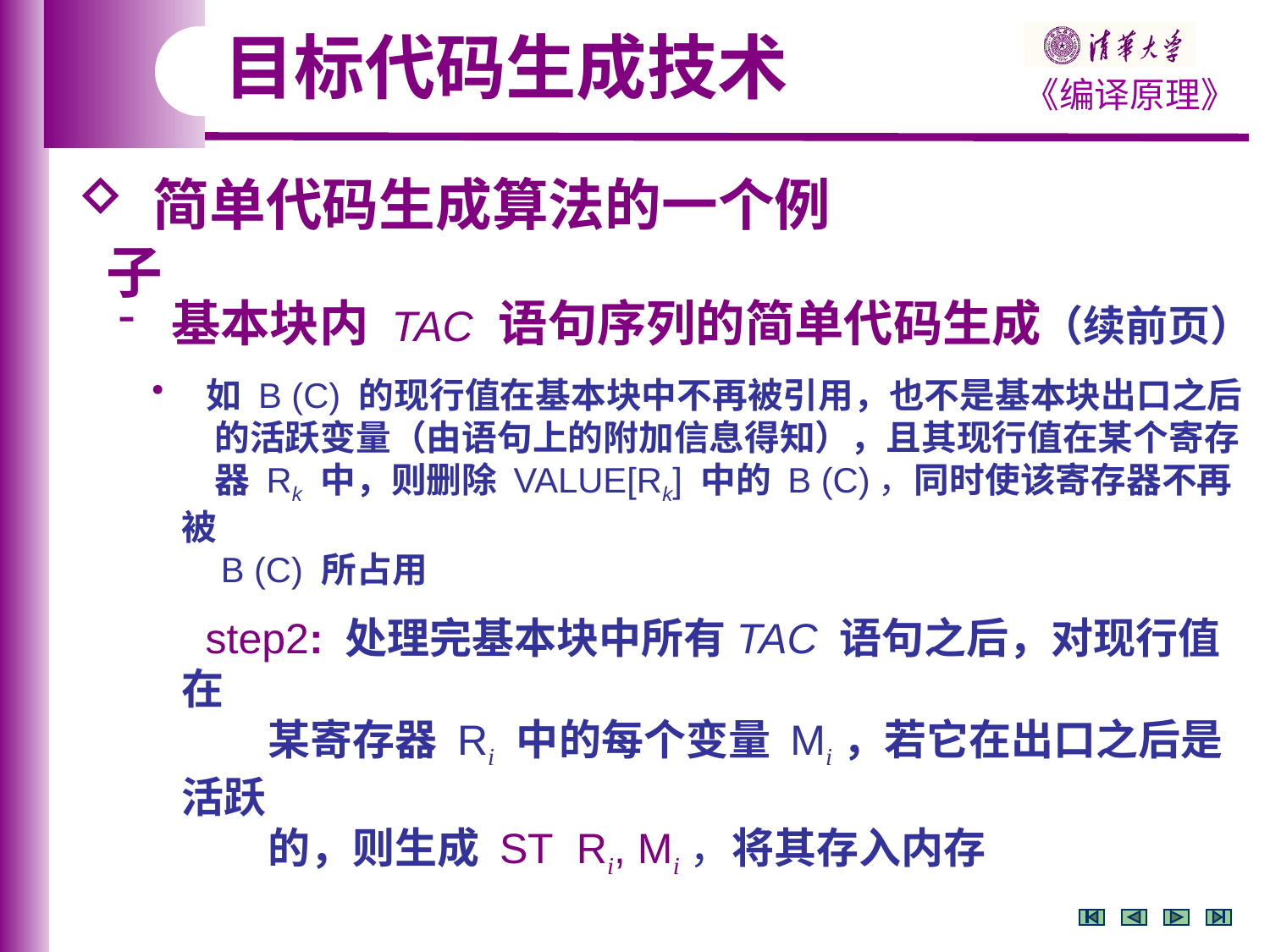

目标代码生成技术
 简单代码生成算法的一个例子
 基本块内 TAC 语句序列的简单代码生成（续前页）

  如 B (C) 的现行值在基本块中不再被引用，也不是基本块出口之后
   的活跃变量（由语句上的附加信息得知），且其现行值在某个寄存
   器 Rk 中，则删除 VALUE[Rk] 中的 B (C)，同时使该寄存器不再被
    B (C) 所占用

  step2: 处理完基本块中所有TAC 语句之后，对现行值在
        某寄存器 Ri 中的每个变量 Mi，若它在出口之后是活跃
        的，则生成 ST  Ri, Mi，将其存入内存